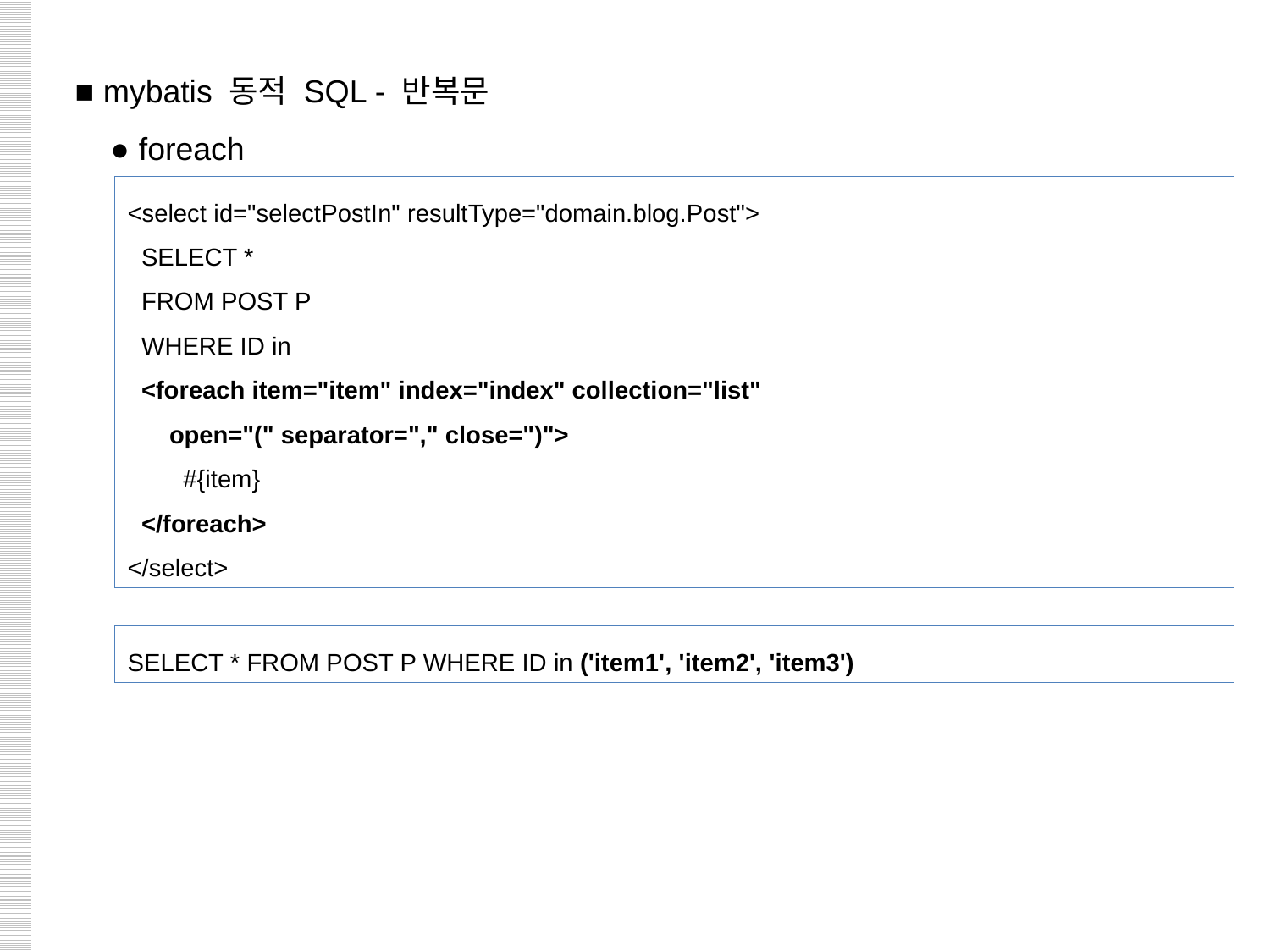

■ mybatis 동적 SQL - 반복문
    ● foreach
<select id="selectPostIn" resultType="domain.blog.Post">
  SELECT *
  FROM POST P
  WHERE ID in
  <foreach item="item" index="index" collection="list"
      open="(" separator="," close=")">
        #{item}
  </foreach>
</select>
SELECT * FROM POST P WHERE ID in ('item1', 'item2', 'item3')